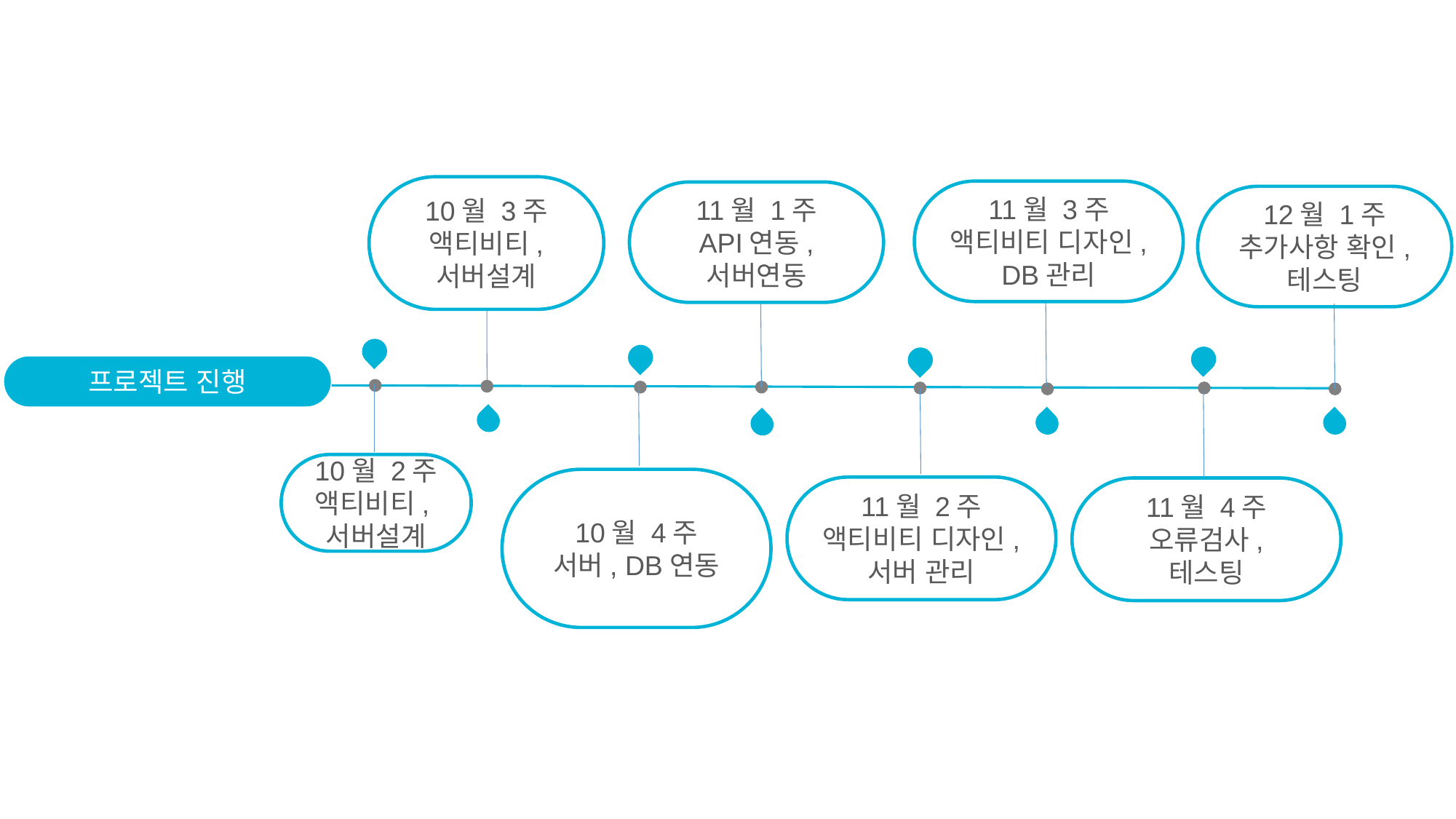

10월 3주
액티비티,
서버설계

11월 3주
액티비티 디자인,
DB관리

11월 1주
API연동,
서버연동

12월 1주
추가사항 확인,
테스팅

프로젝트 진행

11월 2주
액티비티 디자인,
서버 관리

11월 4주
오류검사, 테스팅

10월 2주
액티비티,
서버설계
10월 4주
서버, DB연동